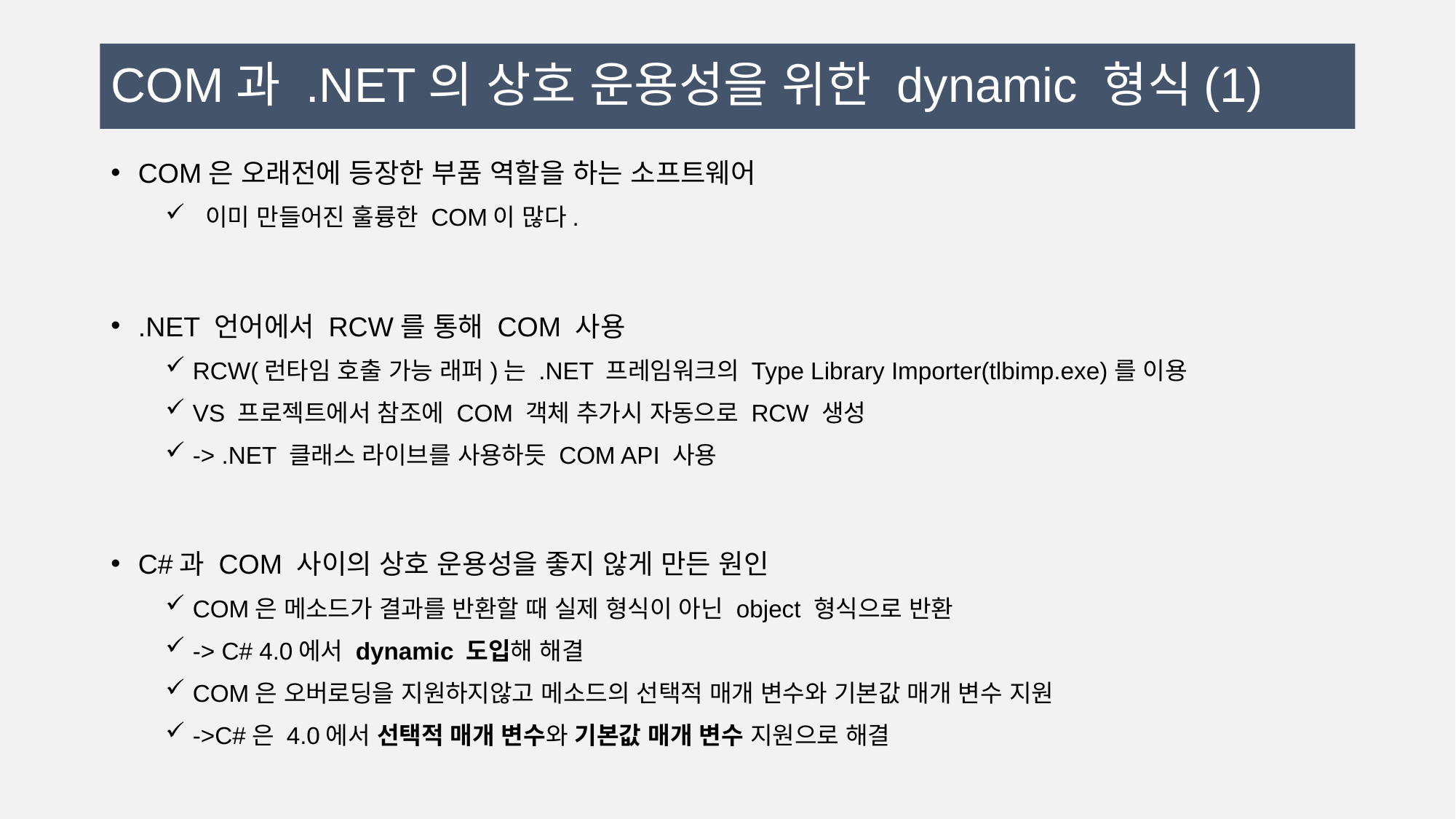

# COM과 .NET의 상호 운용성을 위한 dynamic 형식(1)
COM은 오래전에 등장한 부품 역할을 하는 소프트웨어
 이미 만들어진 훌륭한 COM이 많다.

.NET 언어에서 RCW를 통해 COM 사용
RCW(런타임 호출 가능 래퍼)는 .NET 프레임워크의 Type Library Importer(tlbimp.exe)를 이용
VS 프로젝트에서 참조에 COM 객체 추가시 자동으로 RCW 생성
-> .NET 클래스 라이브를 사용하듯 COM API 사용

C#과 COM 사이의 상호 운용성을 좋지 않게 만든 원인
COM은 메소드가 결과를 반환할 때 실제 형식이 아닌 object 형식으로 반환
-> C# 4.0에서 dynamic 도입해 해결
COM은 오버로딩을 지원하지않고 메소드의 선택적 매개 변수와 기본값 매개 변수 지원
->C#은 4.0에서 선택적 매개 변수와 기본값 매개 변수 지원으로 해결